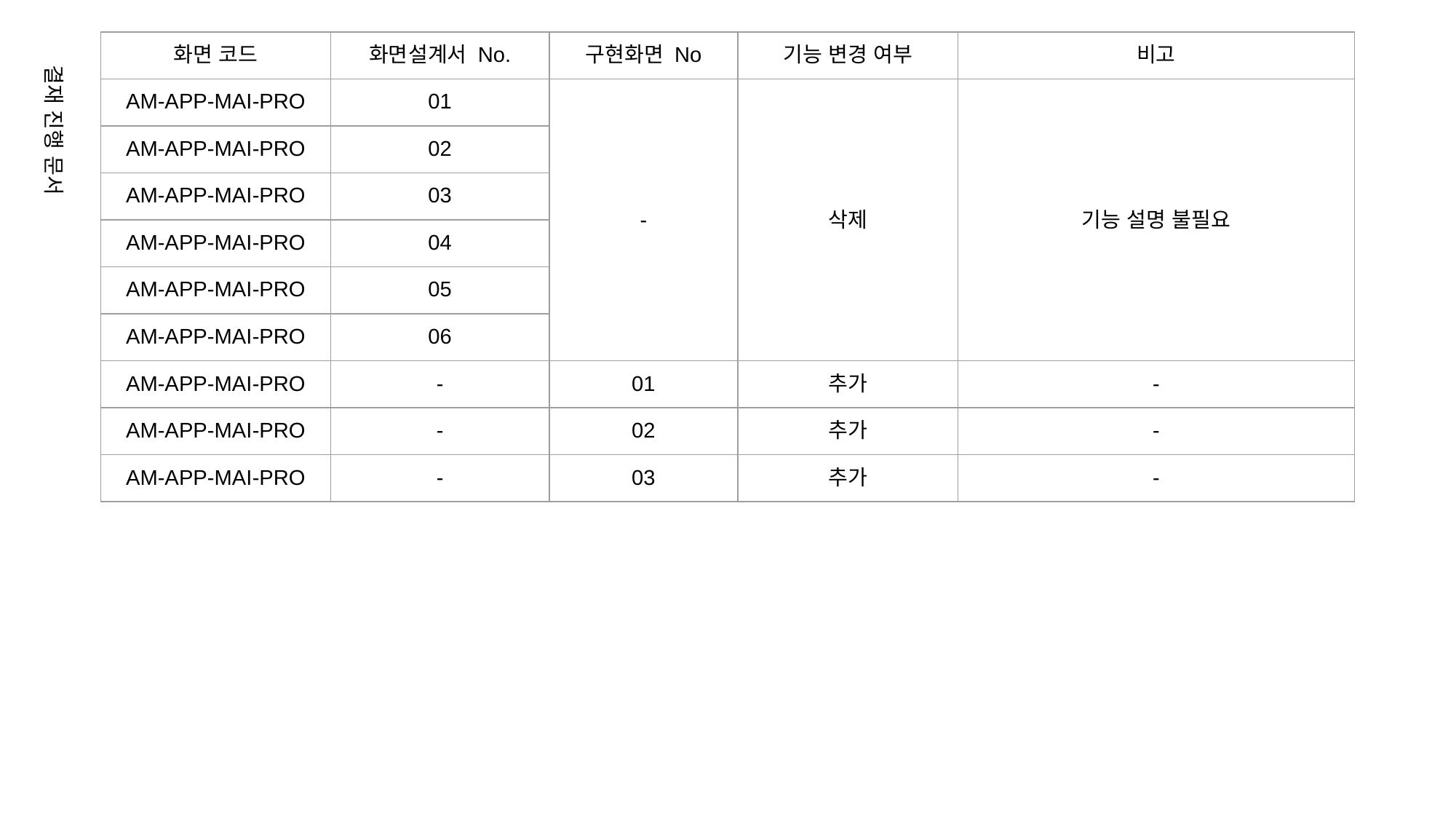

| 화면 코드 | 화면설계서 No. | 구현화면 No | 기능 변경 여부 | 비고 |
| --- | --- | --- | --- | --- |
| AM-APP-MAI-PRO | 01 | - | 삭제 | 기능 설명 불필요 |
| AM-APP-MAI-PRO | 02 |  |  |  |
| AM-APP-MAI-PRO | 03 |  |  |  |
| AM-APP-MAI-PRO | 04 |  |  |  |
| AM-APP-MAI-PRO | 05 |  |  |  |
| AM-APP-MAI-PRO | 06 |  |  |  |
| AM-APP-MAI-PRO | - | 01 | 추가 | - |
| AM-APP-MAI-PRO | - | 02 | 추가 | - |
| AM-APP-MAI-PRO | - | 03 | 추가 | - |
결재 진행 문서